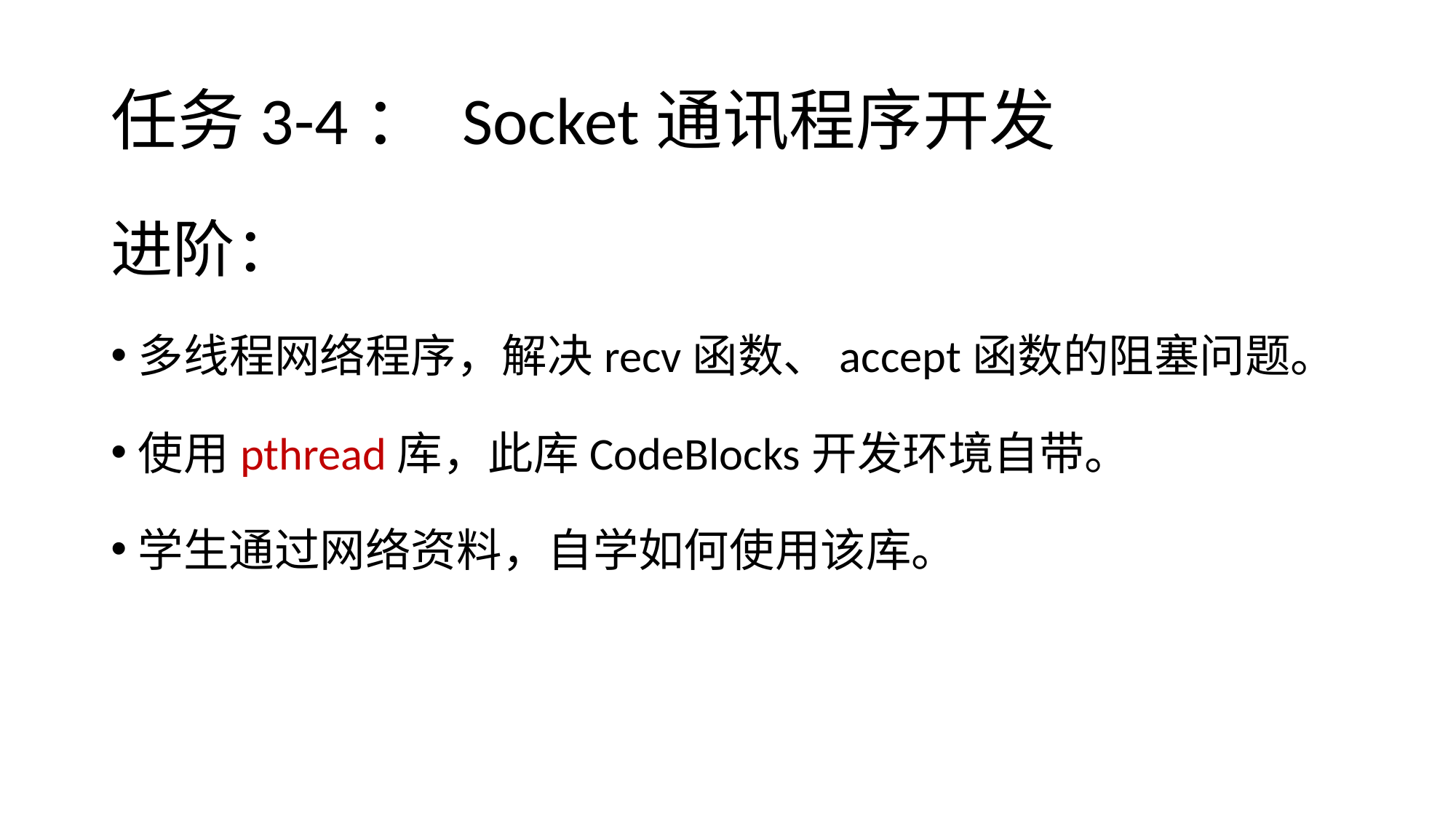

# 任务3-4： Socket通讯程序开发
进阶：
多线程网络程序，解决recv函数、accept函数的阻塞问题。
使用pthread库，此库CodeBlocks开发环境自带。
学生通过网络资料，自学如何使用该库。